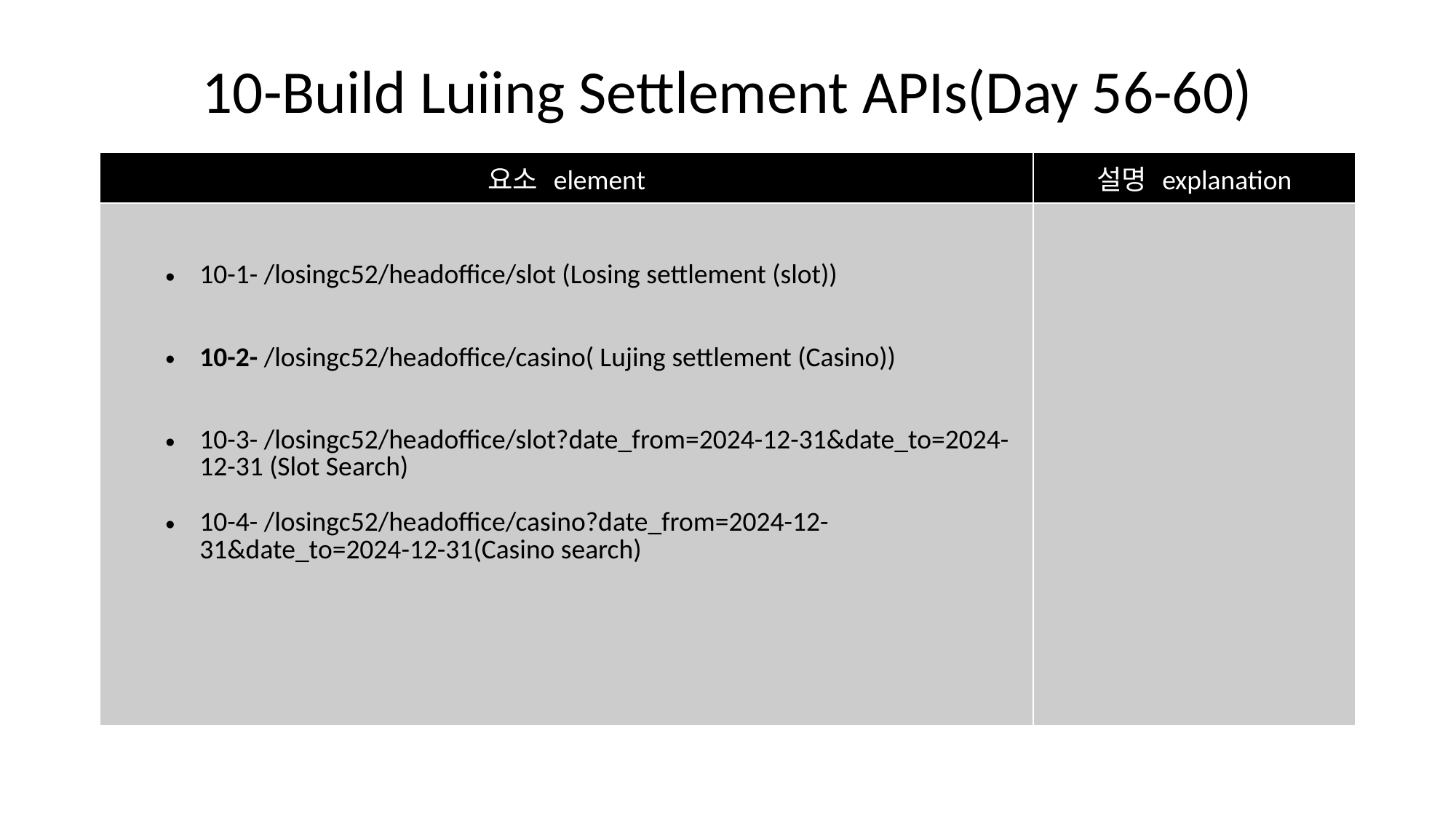

# 10-Build Luiing Settlement APIs(Day 56-60)
| 요소 element | 설명 explanation |
| --- | --- |
| 10-1- /losingc52/headoffice/slot (Losing settlement (slot)) 10-2- /losingc52/headoffice/casino( Lujing settlement (Casino)) 10-3- /losingc52/headoffice/slot?date\_from=2024-12-31&date\_to=2024-12-31 (Slot Search) 10-4- /losingc52/headoffice/casino?date\_from=2024-12-31&date\_to=2024-12-31(Casino search) |  |